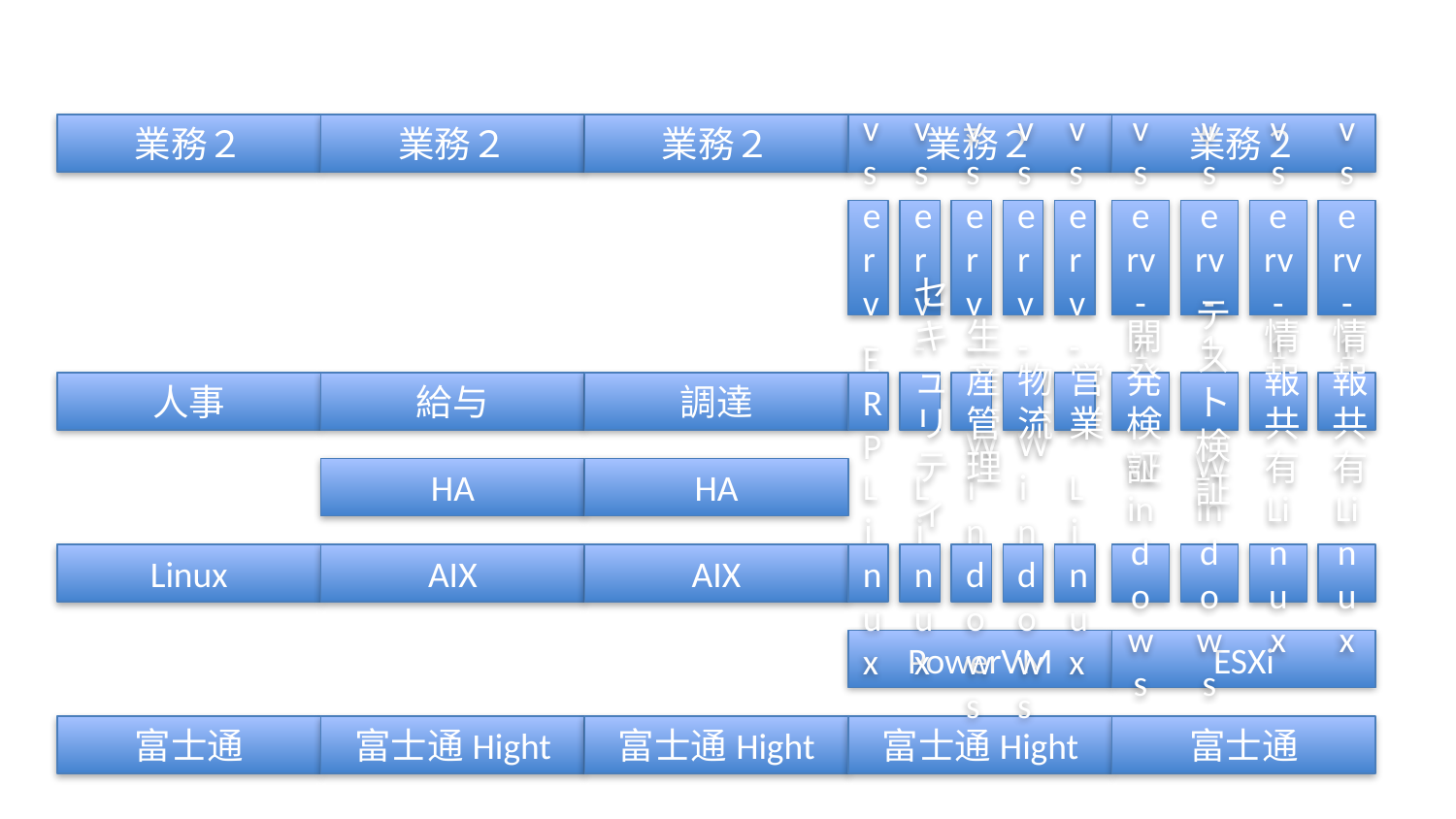

業務２
業務２
業務２
業務２
業務２
vserv-1
vserv-2
vserv-3
vserv-4
vserv-5
vserv-10
vserv-11
vserv-12
vserv-13
人事
給与
調達
ERP
セキュリティ
生産管理
物流
営業
開発検証
テスト検証
情報共有
情報共有
HA
HA
Linux
AIX
AIX
Linux
Linux
Windows
Windows
Linux
Windows
Windows
Linux
Linux
PowerVM
ESXi
富士通
富士通Hight
富士通Hight
富士通Hight
富士通